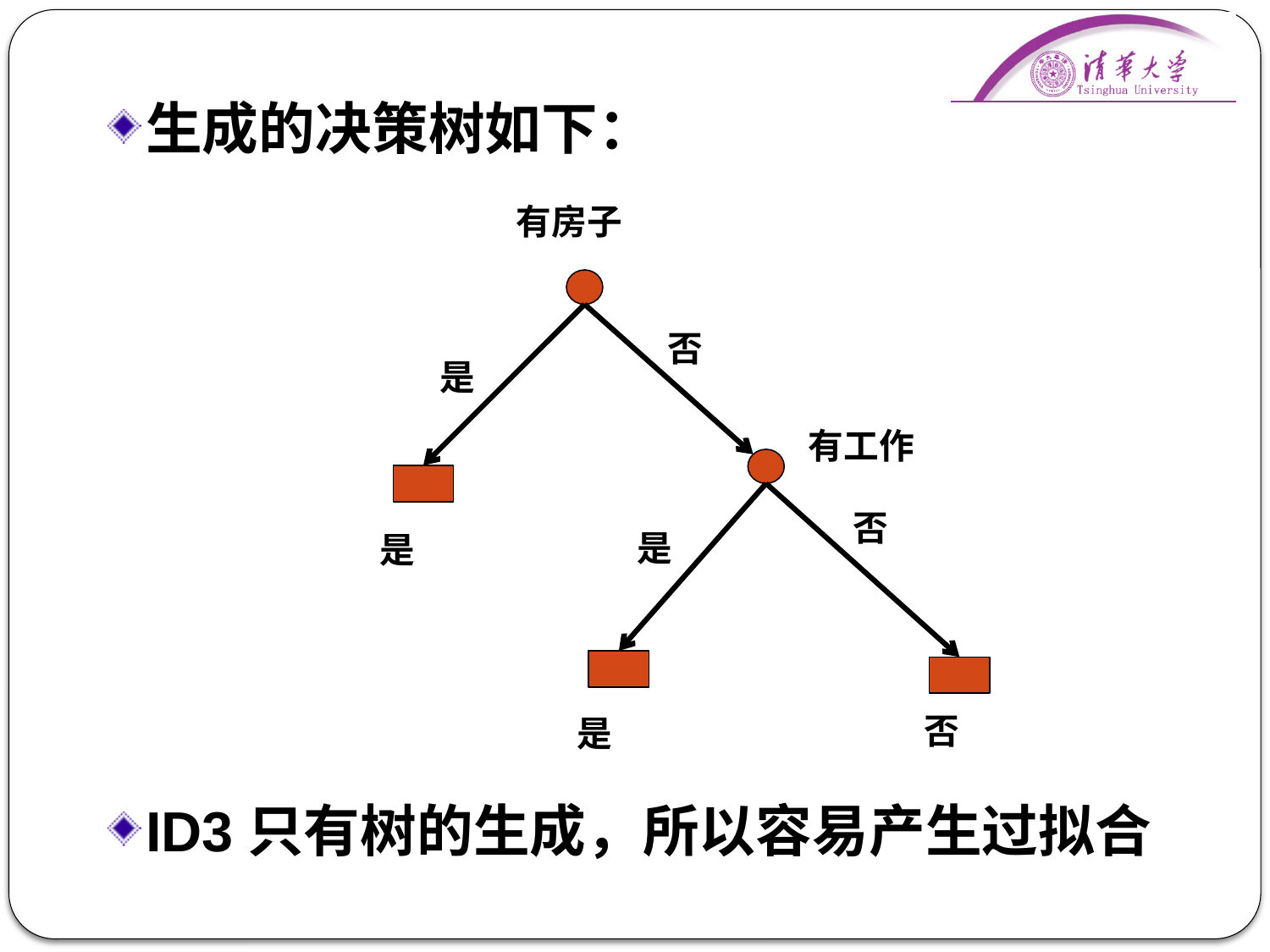

生成的决策树如下：

ID3只有树的生成，所以容易产生过拟合
有房子

否
是
有工作

否
是
是

否
是
111